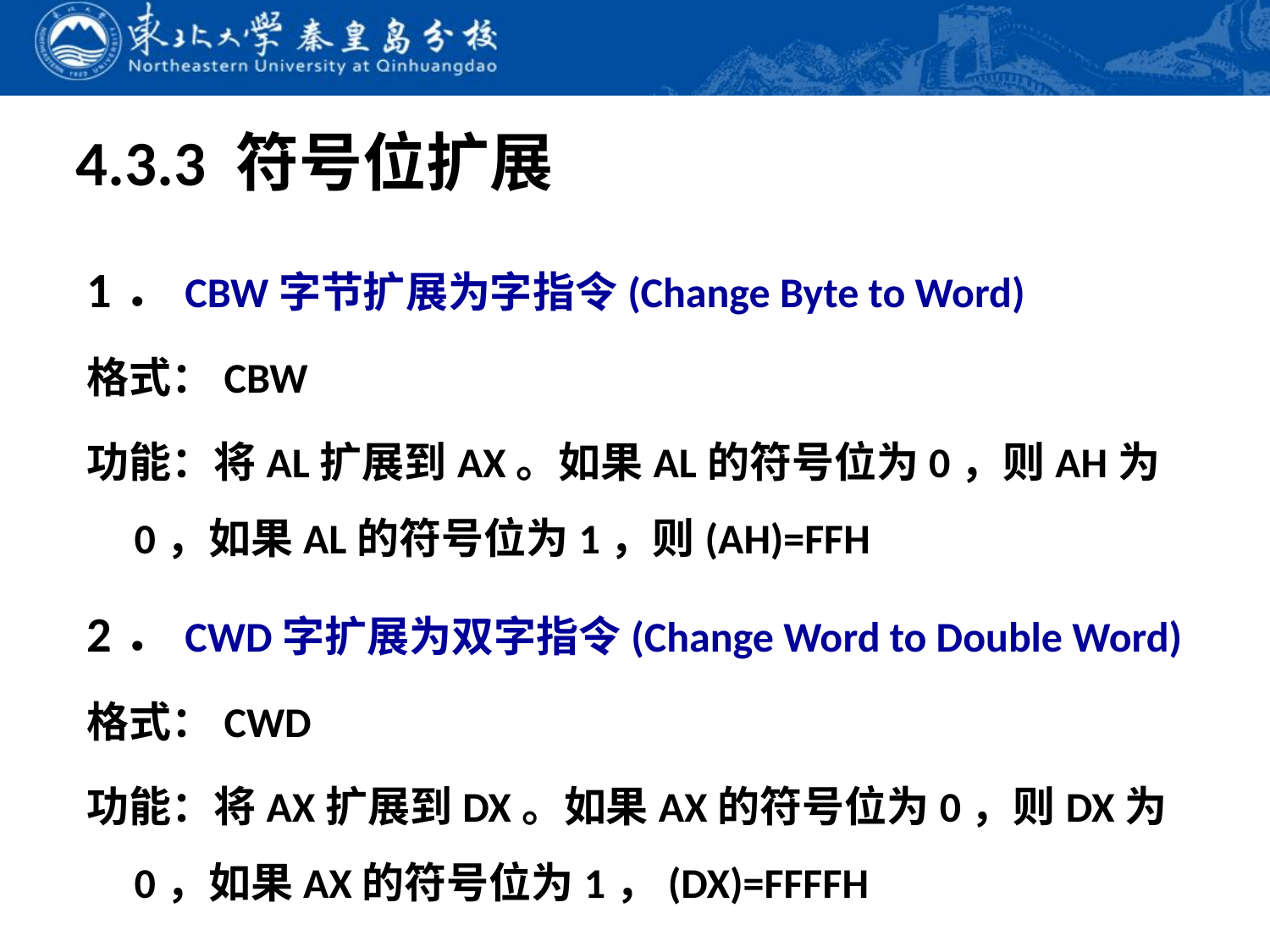

# 4.3.3 符号位扩展
1．CBW字节扩展为字指令(Change Byte to Word)
格式：CBW
功能：将AL扩展到AX。如果AL的符号位为0，则AH为0，如果AL的符号位为1，则(AH)=FFH
2．CWD字扩展为双字指令(Change Word to Double Word)
格式：CWD
功能：将AX扩展到DX。如果AX的符号位为0，则DX为0，如果AX的符号位为1，(DX)=FFFFH